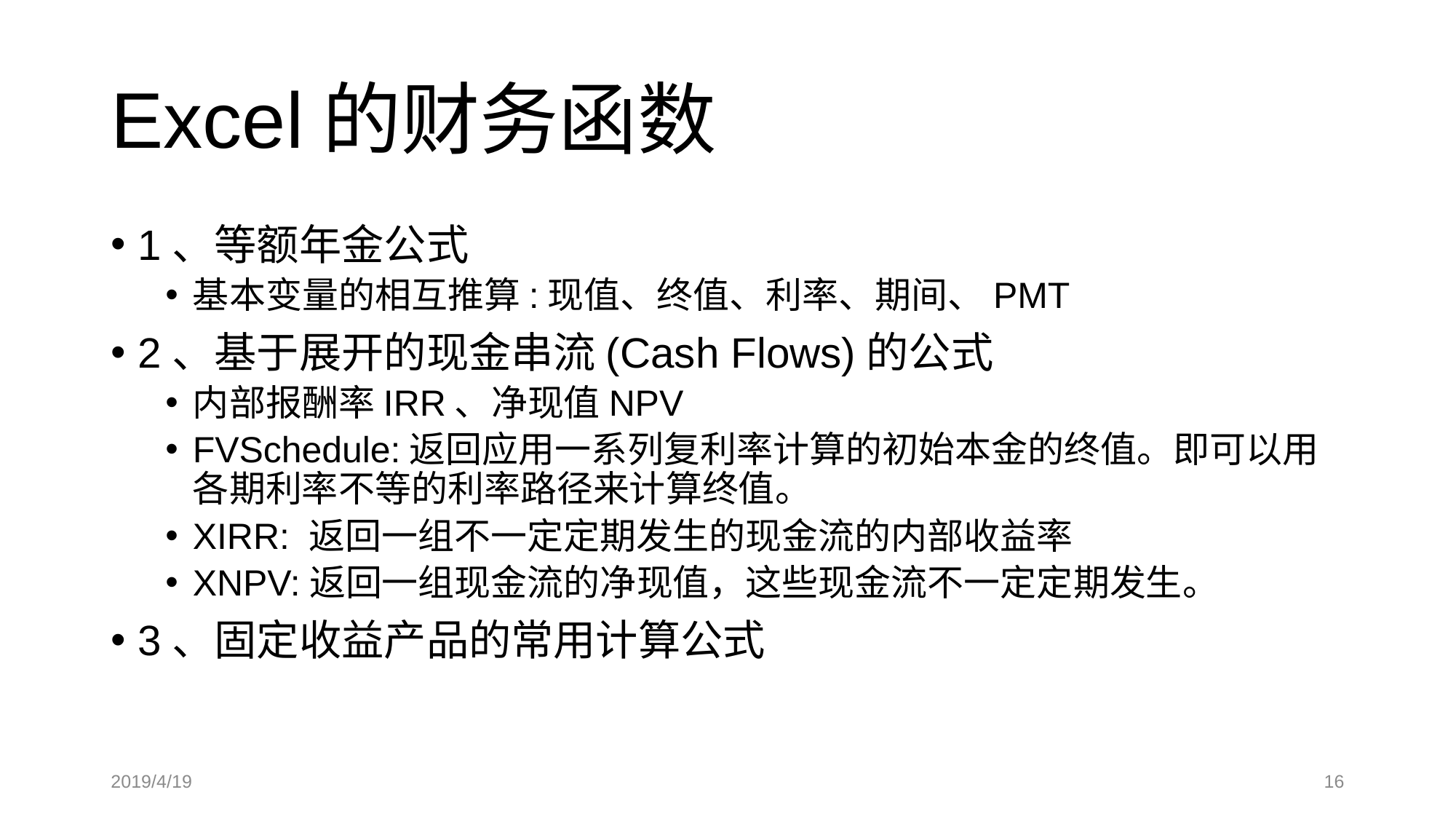

# Excel的财务函数
1、等额年金公式
基本变量的相互推算:现值、终值、利率、期间、PMT
2、基于展开的现金串流(Cash Flows)的公式
内部报酬率IRR、净现值NPV
FVSchedule:返回应用一系列复利率计算的初始本金的终值。即可以用各期利率不等的利率路径来计算终值。
XIRR: 返回一组不一定定期发生的现金流的内部收益率
XNPV:返回一组现金流的净现值，这些现金流不一定定期发生。
3、固定收益产品的常用计算公式
2019/4/19
16